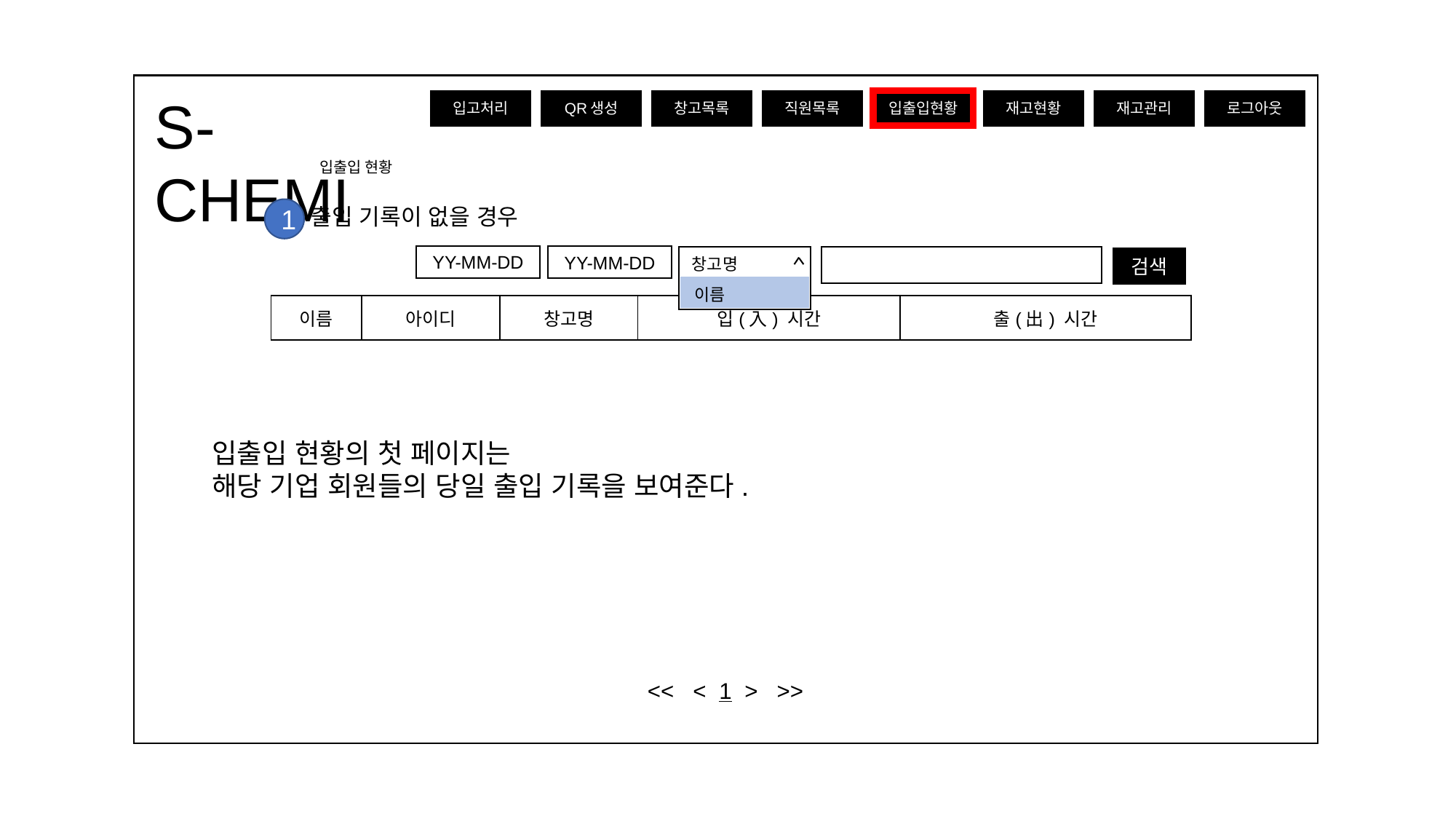

S-CHEMI
입고처리
창고목록
재고현황
로그아웃
QR생성
직원목록
입출입현황
재고관리
입출입 현황
출입 기록이 없을 경우
1
YY-MM-DD
YY-MM-DD

창고명
검색

이름
| 이름 | 아이디 | 창고명 | 입(入) 시간 | 출(出) 시간 |
| --- | --- | --- | --- | --- |
입출입 현황의 첫 페이지는
해당 기업 회원들의 당일 출입 기록을 보여준다.
<<   <  1  >   >>